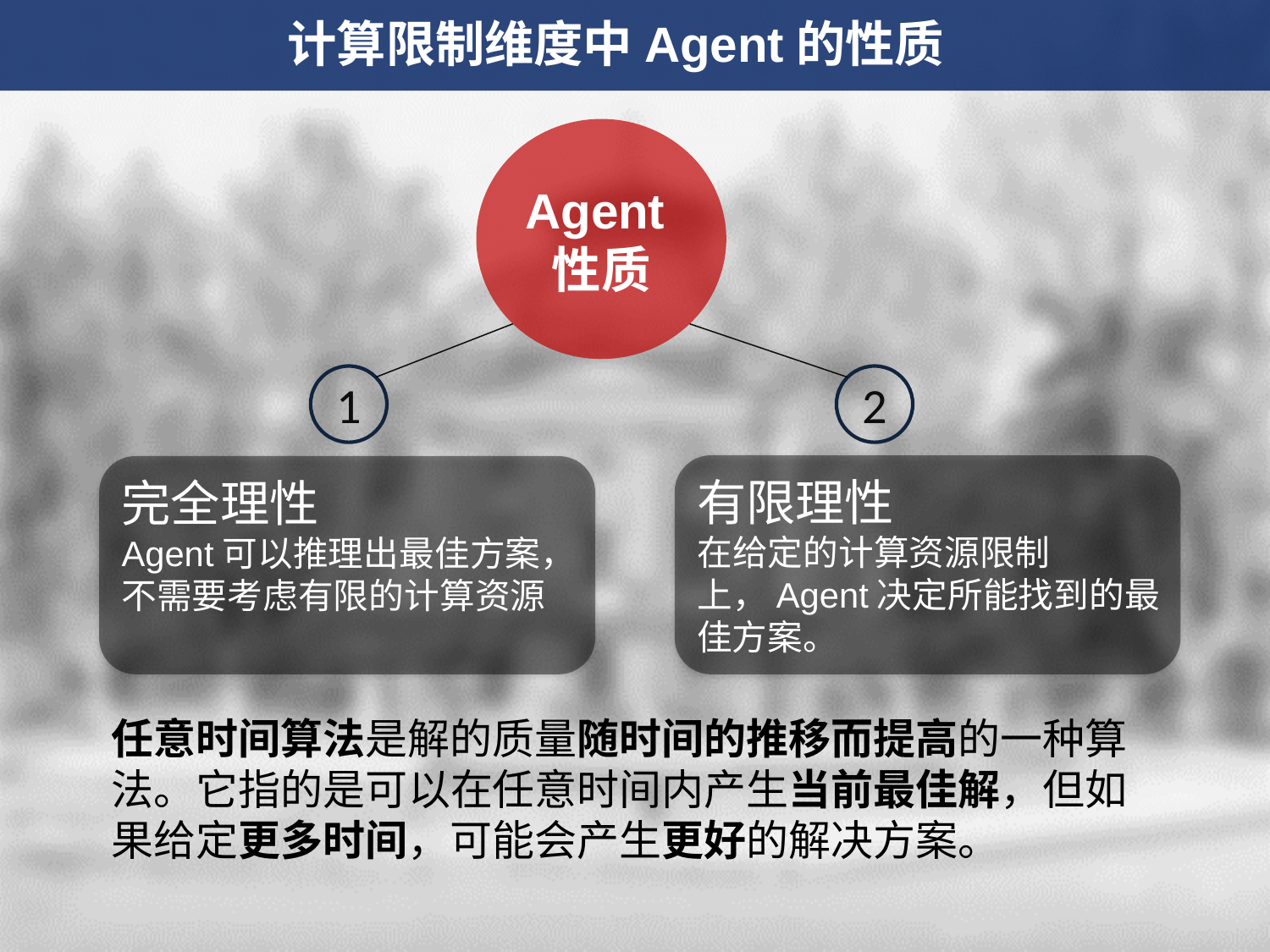

计算限制维度中Agent的性质
Agent性质
1
2

有限理性
在给定的计算资源限制上，Agent决定所能找到的最佳方案。
完全理性
Agent可以推理出最佳方案，不需要考虑有限的计算资源
任意时间算法是解的质量随时间的推移而提高的一种算法。它指的是可以在任意时间内产生当前最佳解，但如果给定更多时间，可能会产生更好的解决方案。